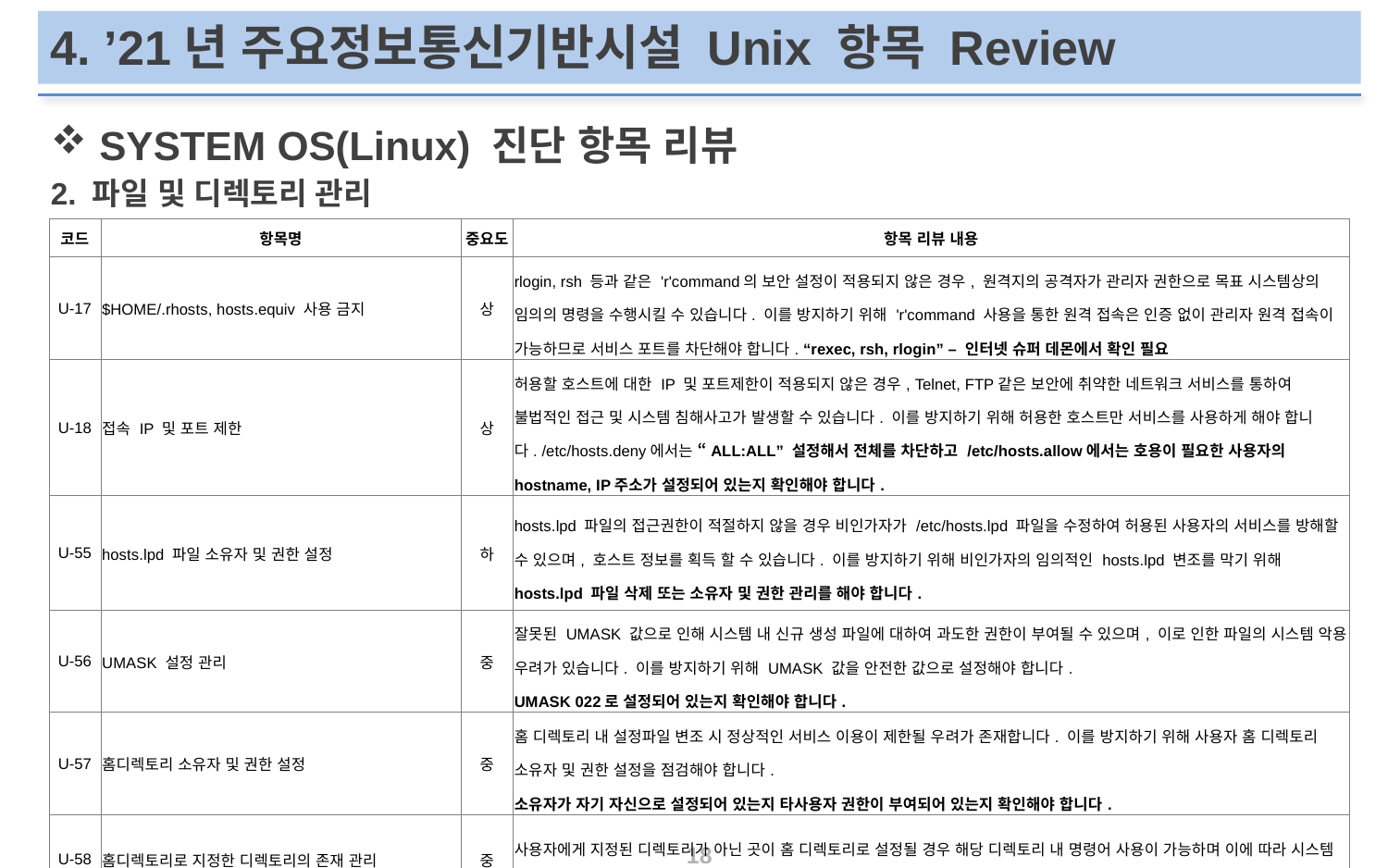

# 4. ’21년 주요정보통신기반시설 Unix 항목 Review
SYSTEM OS(Linux) 진단 항목 리뷰
2. 파일 및 디렉토리 관리
| 코드 | 항목명 | 중요도 | 항목 리뷰 내용 |
| --- | --- | --- | --- |
| U-17 | $HOME/.rhosts, hosts.equiv 사용 금지 | 상 | rlogin, rsh 등과 같은 'r'command의 보안 설정이 적용되지 않은 경우, 원격지의 공격자가 관리자 권한으로 목표 시스템상의 임의의 명령을 수행시킬 수 있습니다. 이를 방지하기 위해 'r'command 사용을 통한 원격 접속은 인증 없이 관리자 원격 접속이 가능하므로 서비스 포트를 차단해야 합니다. “rexec, rsh, rlogin” – 인터넷 슈퍼 데몬에서 확인 필요 |
| U-18 | 접속 IP 및 포트 제한 | 상 | 허용할 호스트에 대한 IP 및 포트제한이 적용되지 않은 경우, Telnet, FTP같은 보안에 취약한 네트워크 서비스를 통하여 불법적인 접근 및 시스템 침해사고가 발생할 수 있습니다. 이를 방지하기 위해 허용한 호스트만 서비스를 사용하게 해야 합니다. /etc/hosts.deny에서는 “ALL:ALL” 설정해서 전체를 차단하고 /etc/hosts.allow에서는 호용이 필요한 사용자의 hostname, IP주소가 설정되어 있는지 확인해야 합니다. |
| U-55 | hosts.lpd 파일 소유자 및 권한 설정 | 하 | hosts.lpd 파일의 접근권한이 적절하지 않을 경우 비인가자가 /etc/hosts.lpd 파일을 수정하여 허용된 사용자의 서비스를 방해할 수 있으며, 호스트 정보를 획득 할 수 있습니다. 이를 방지하기 위해 비인가자의 임의적인 hosts.lpd 변조를 막기 위해 hosts.lpd 파일 삭제 또는 소유자 및 권한 관리를 해야 합니다. |
| U-56 | UMASK 설정 관리 | 중 | 잘못된 UMASK 값으로 인해 시스템 내 신규 생성 파일에 대하여 과도한 권한이 부여될 수 있으며, 이로 인한 파일의 시스템 악용 우려가 있습니다. 이를 방지하기 위해 UMASK 값을 안전한 값으로 설정해야 합니다. UMASK 022로 설정되어 있는지 확인해야 합니다. |
| U-57 | 홈디렉토리 소유자 및 권한 설정 | 중 | 홈 디렉토리 내 설정파일 변조 시 정상적인 서비스 이용이 제한될 우려가 존재합니다. 이를 방지하기 위해 사용자 홈 디렉토리 소유자 및 권한 설정을 점검해야 합니다. 소유자가 자기 자신으로 설정되어 있는지 타사용자 권한이 부여되어 있는지 확인해야 합니다. |
| U-58 | 홈디렉토리로 지정한 디렉토리의 존재 관리 | 중 | 사용자에게 지정된 디렉토리가 아닌 곳이 홈 디렉토리로 설정될 경우 해당 디렉토리 내 명령어 사용이 가능하며 이에 따라 시스템 관리 및 보안상 문제가 발생할 수 있습니다. 이를 방지하기 위해 /home 이외 사용자의 홈 디렉토리 존재 여부를 점검해야 합니다. |
18